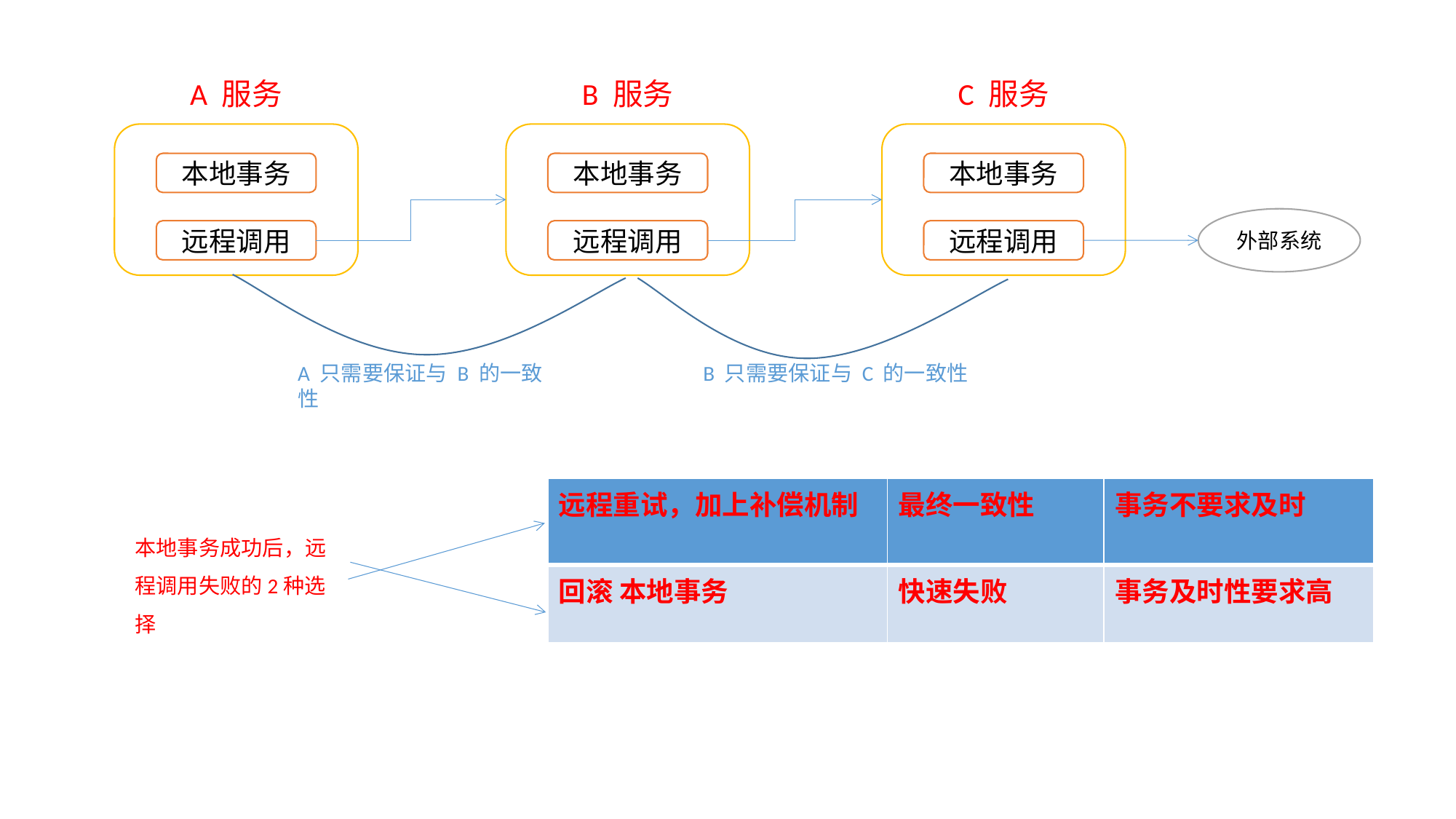

A 服务
B 服务
C 服务

本地事务
本地事务
本地事务
外部系统
远程调用
远程调用
远程调用

A 只需要保证与 B 的一致性
B 只需要保证与 C 的一致性
| 远程重试，加上补偿机制 | 最终一致性 | 事务不要求及时 |
| --- | --- | --- |
| 回滚 本地事务 | 快速失败 | 事务及时性要求高 |
本地事务成功后，远程调用失败的2种选择